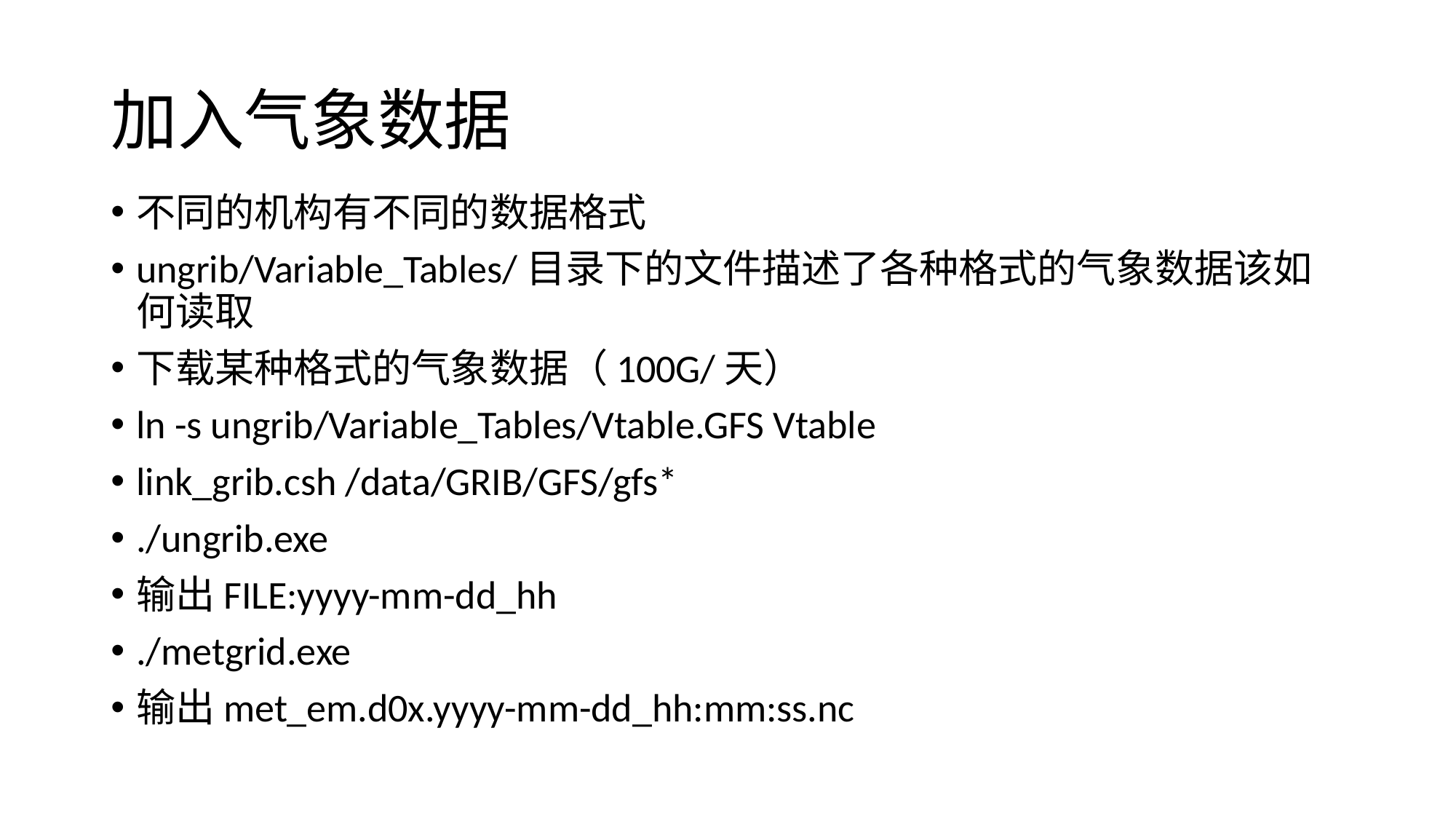

# 加入气象数据
不同的机构有不同的数据格式
ungrib/Variable_Tables/目录下的文件描述了各种格式的气象数据该如何读取
下载某种格式的气象数据（100G/天）
ln -s ungrib/Variable_Tables/Vtable.GFS Vtable
link_grib.csh /data/GRIB/GFS/gfs*
./ungrib.exe
输出FILE:yyyy-mm-dd_hh
./metgrid.exe
输出met_em.d0x.yyyy-mm-dd_hh:mm:ss.nc